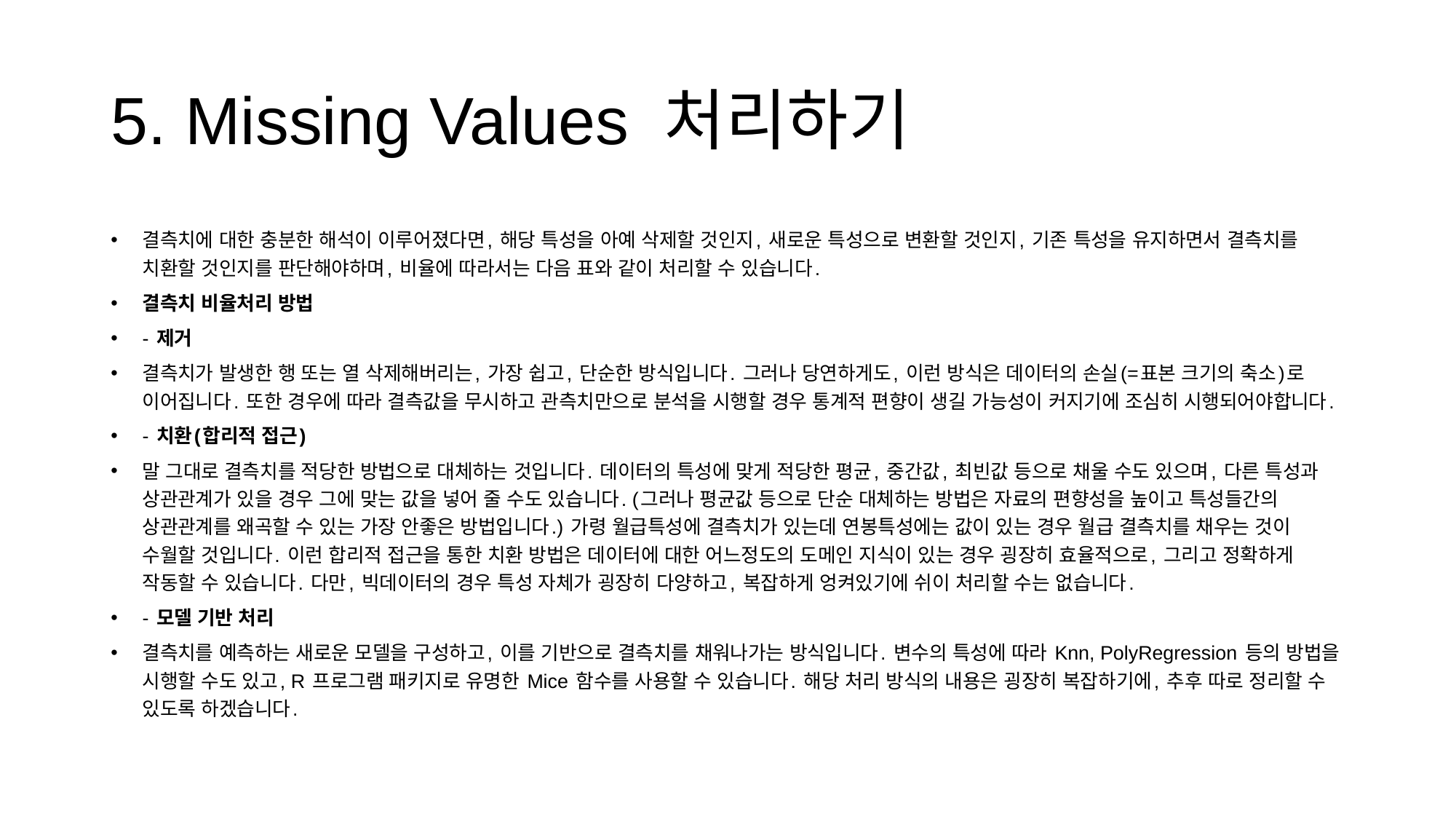

# 5. Missing Values 처리하기
결측치에 대한 충분한 해석이 이루어졌다면, 해당 특성을 아예 삭제할 것인지, 새로운 특성으로 변환할 것인지, 기존 특성을 유지하면서 결측치를 치환할 것인지를 판단해야하며, 비율에 따라서는 다음 표와 같이 처리할 수 있습니다.
결측치 비율처리 방법
- 제거
결측치가 발생한 행 또는 열 삭제해버리는, 가장 쉽고, 단순한 방식입니다. 그러나 당연하게도, 이런 방식은 데이터의 손실(=표본 크기의 축소)로 이어집니다. 또한 경우에 따라 결측값을 무시하고 관측치만으로 분석을 시행할 경우 통계적 편향이 생길 가능성이 커지기에 조심히 시행되어야합니다.
- 치환(합리적 접근)
말 그대로 결측치를 적당한 방법으로 대체하는 것입니다. 데이터의 특성에 맞게 적당한 평균, 중간값, 최빈값 등으로 채울 수도 있으며, 다른 특성과 상관관계가 있을 경우 그에 맞는 값을 넣어 줄 수도 있습니다. (그러나 평균값 등으로 단순 대체하는 방법은 자료의 편향성을 높이고 특성들간의 상관관계를 왜곡할 수 있는 가장 안좋은 방법입니다.) 가령 월급특성에 결측치가 있는데 연봉특성에는 값이 있는 경우 월급 결측치를 채우는 것이 수월할 것입니다. 이런 합리적 접근을 통한 치환 방법은 데이터에 대한 어느정도의 도메인 지식이 있는 경우 굉장히 효율적으로, 그리고 정확하게 작동할 수 있습니다. 다만, 빅데이터의 경우 특성 자체가 굉장히 다양하고, 복잡하게 엉켜있기에 쉬이 처리할 수는 없습니다.
- 모델 기반 처리
결측치를 예측하는 새로운 모델을 구성하고, 이를 기반으로 결측치를 채워나가는 방식입니다. 변수의 특성에 따라 Knn, PolyRegression 등의 방법을 시행할 수도 있고, R 프로그램 패키지로 유명한 Mice 함수를 사용할 수 있습니다. 해당 처리 방식의 내용은 굉장히 복잡하기에, 추후 따로 정리할 수 있도록 하겠습니다.